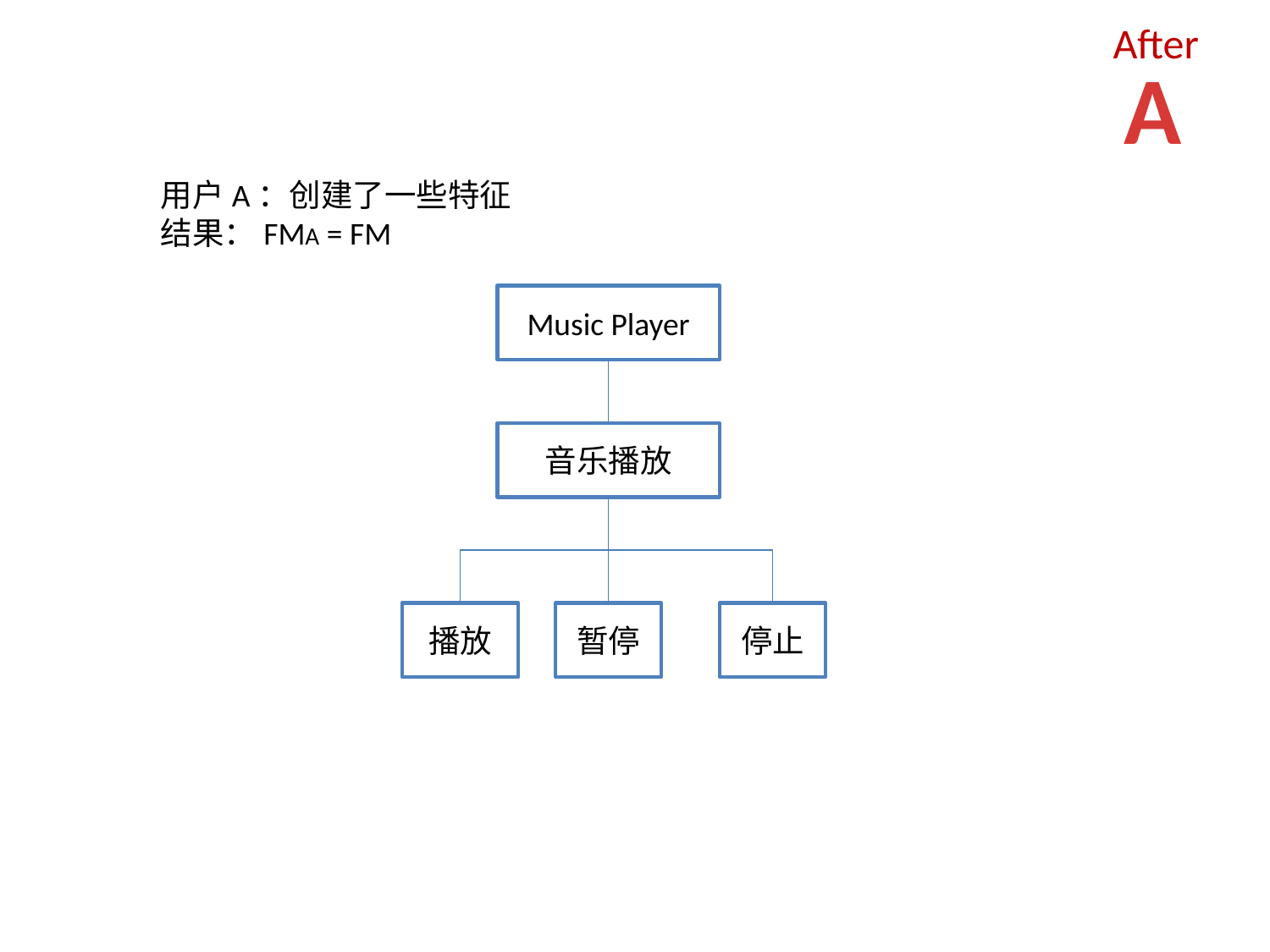

After
A
用户A：创建了一些特征
结果：FMA = FM
Music Player
音乐播放
播放
暂停
停止